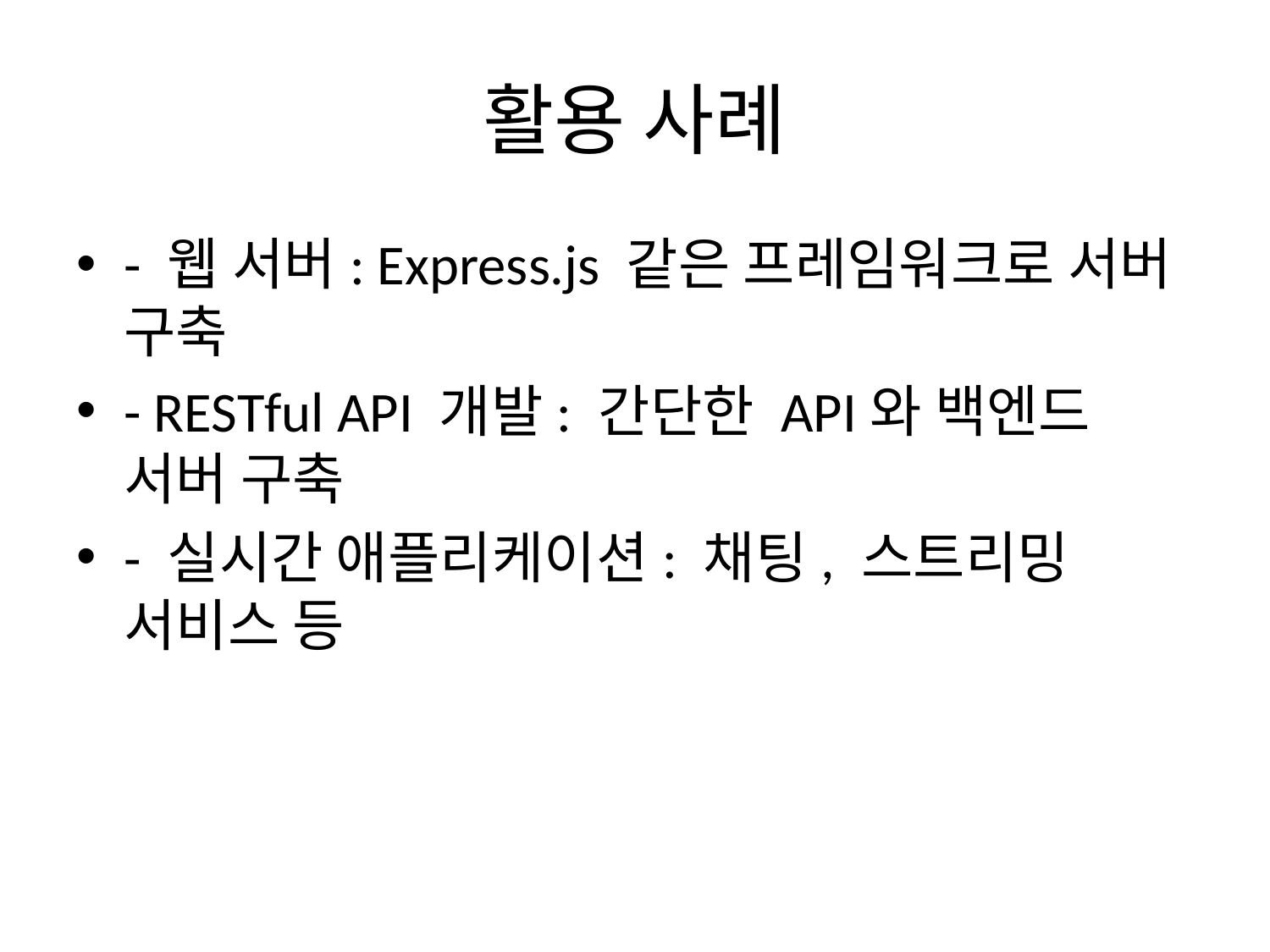

# 활용 사례
- 웹 서버: Express.js 같은 프레임워크로 서버 구축
- RESTful API 개발: 간단한 API와 백엔드 서버 구축
- 실시간 애플리케이션: 채팅, 스트리밍 서비스 등